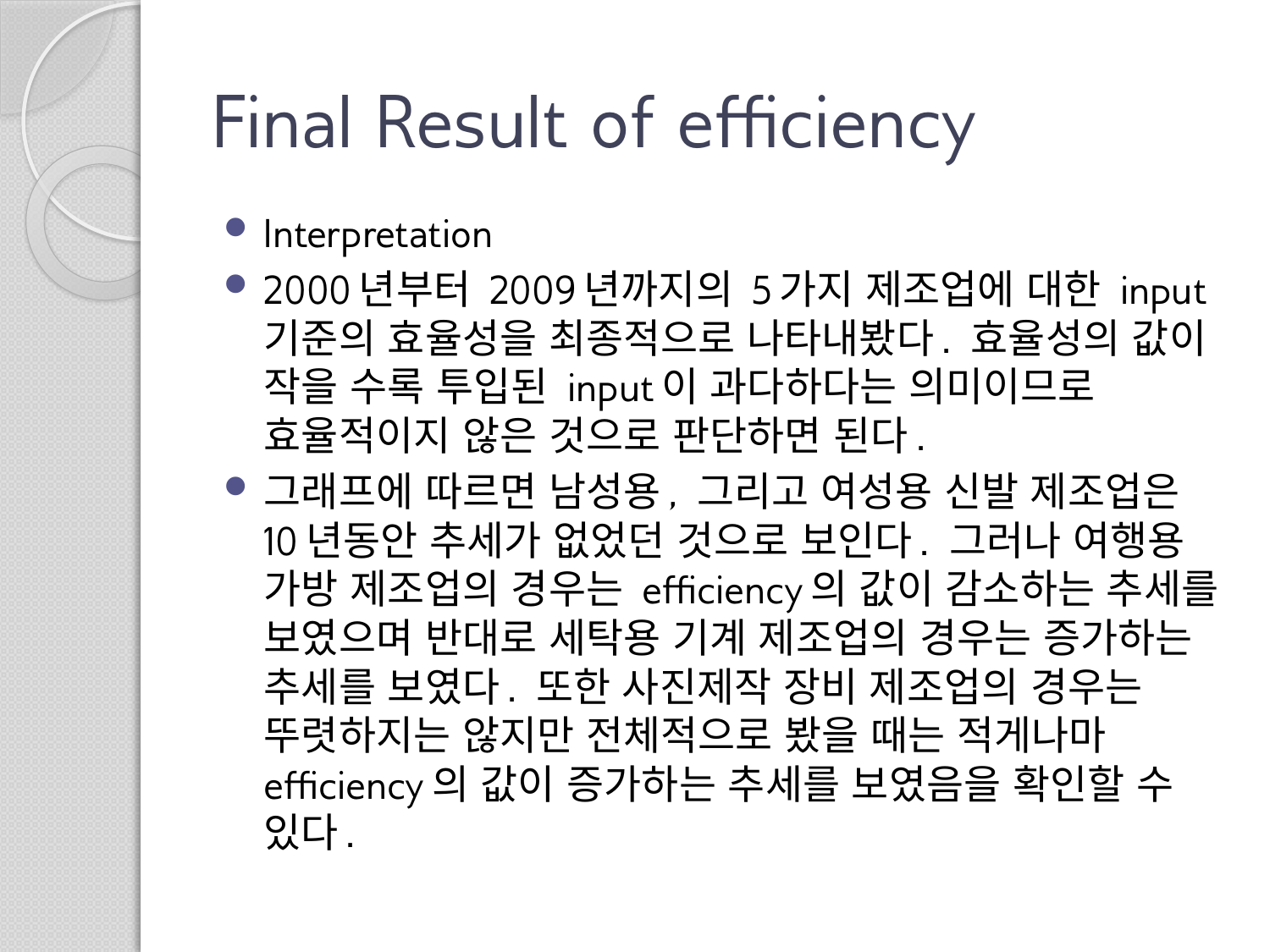

# Final Result of efficiency
Interpretation
2000년부터 2009년까지의 5가지 제조업에 대한 input 기준의 효율성을 최종적으로 나타내봤다. 효율성의 값이 작을 수록 투입된 input이 과다하다는 의미이므로 효율적이지 않은 것으로 판단하면 된다.
그래프에 따르면 남성용, 그리고 여성용 신발 제조업은 10년동안 추세가 없었던 것으로 보인다. 그러나 여행용 가방 제조업의 경우는 efficiency의 값이 감소하는 추세를 보였으며 반대로 세탁용 기계 제조업의 경우는 증가하는 추세를 보였다. 또한 사진제작 장비 제조업의 경우는 뚜렷하지는 않지만 전체적으로 봤을 때는 적게나마 efficiency의 값이 증가하는 추세를 보였음을 확인할 수 있다.